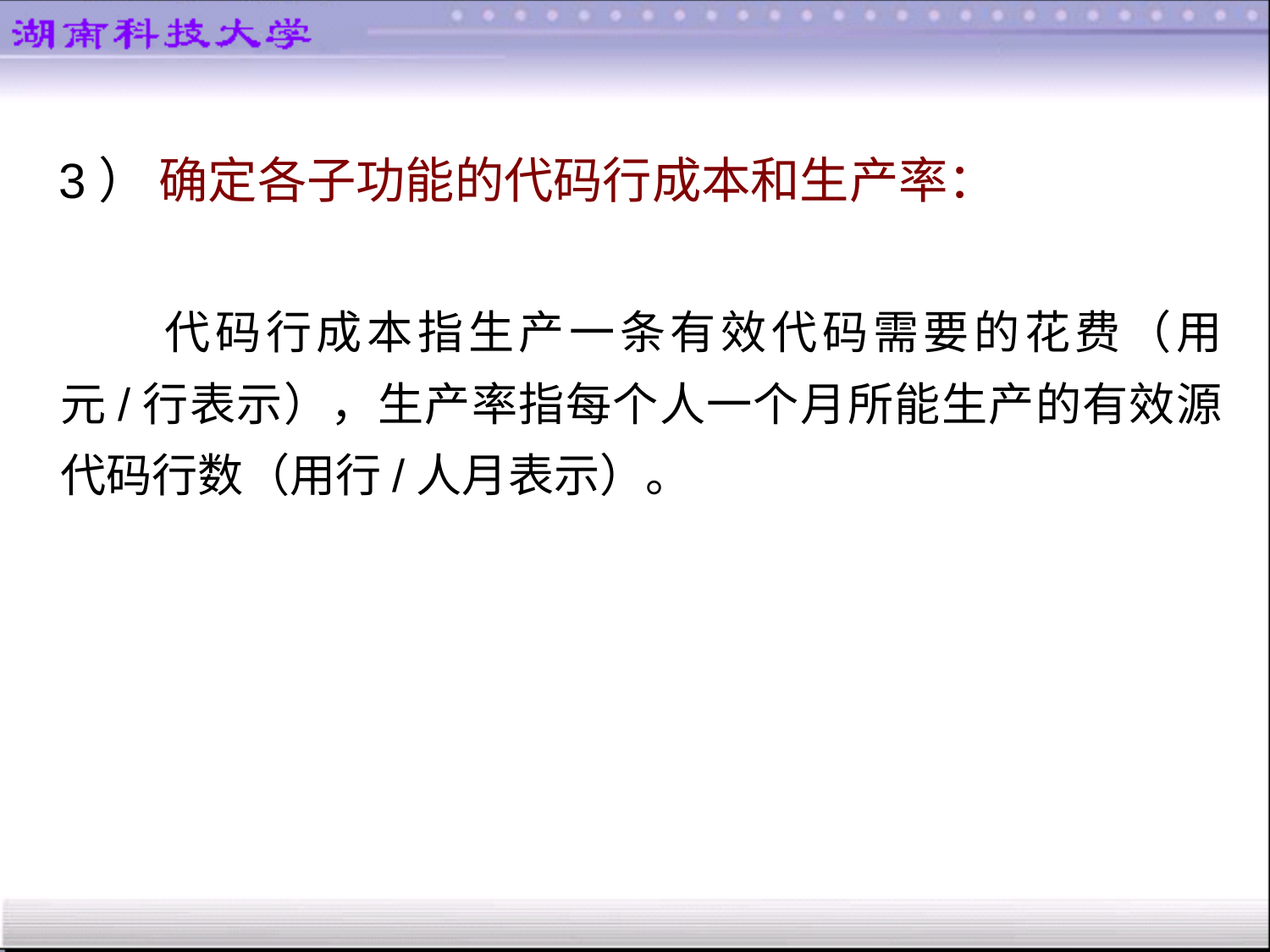

3） 确定各子功能的代码行成本和生产率：

      代码行成本指生产一条有效代码需要的花费（用元/行表示），生产率指每个人一个月所能生产的有效源代码行数（用行/人月表示）。